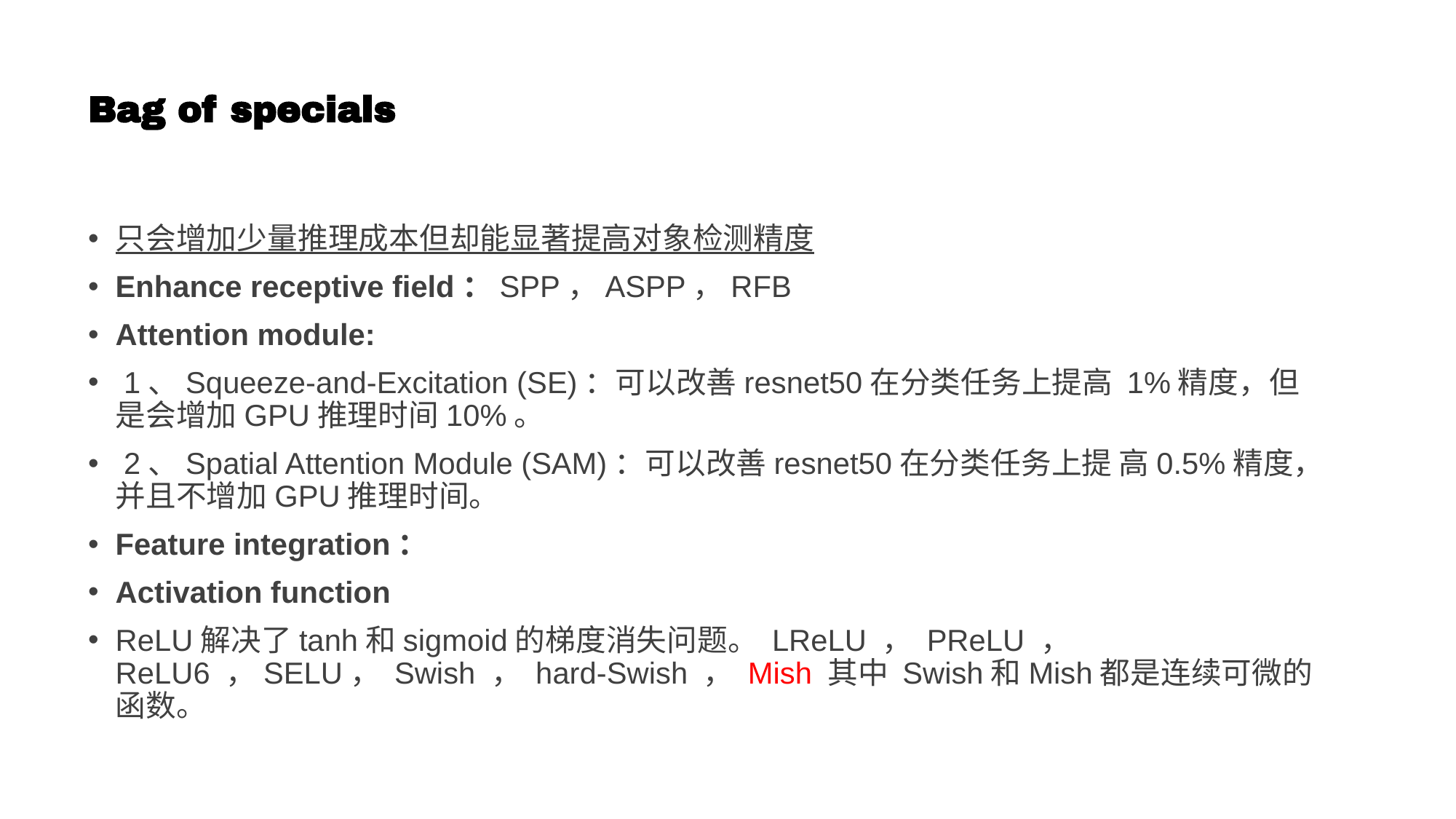

# Bag of specials
只会增加少量推理成本但却能显著提高对象检测精度
Enhance receptive field：SPP，ASPP，RFB
Attention module:
​ 1、Squeeze-and-Excitation (SE)：可以改善resnet50在分类任务上提高 1%精度，但是会增加GPU推理时间10%。
​ 2、Spatial Attention Module (SAM)：可以改善resnet50在分类任务上提 高0.5%精度，并且不增加GPU推理时间。
​Feature integration：
Activation function
ReLU解决了tanh和sigmoid的梯度消失问题。 LReLU ， PReLU ， ReLU6 ，SELU， Swish ， hard-Swish ， Mish 其中 Swish和Mish都是连续可微的函数。